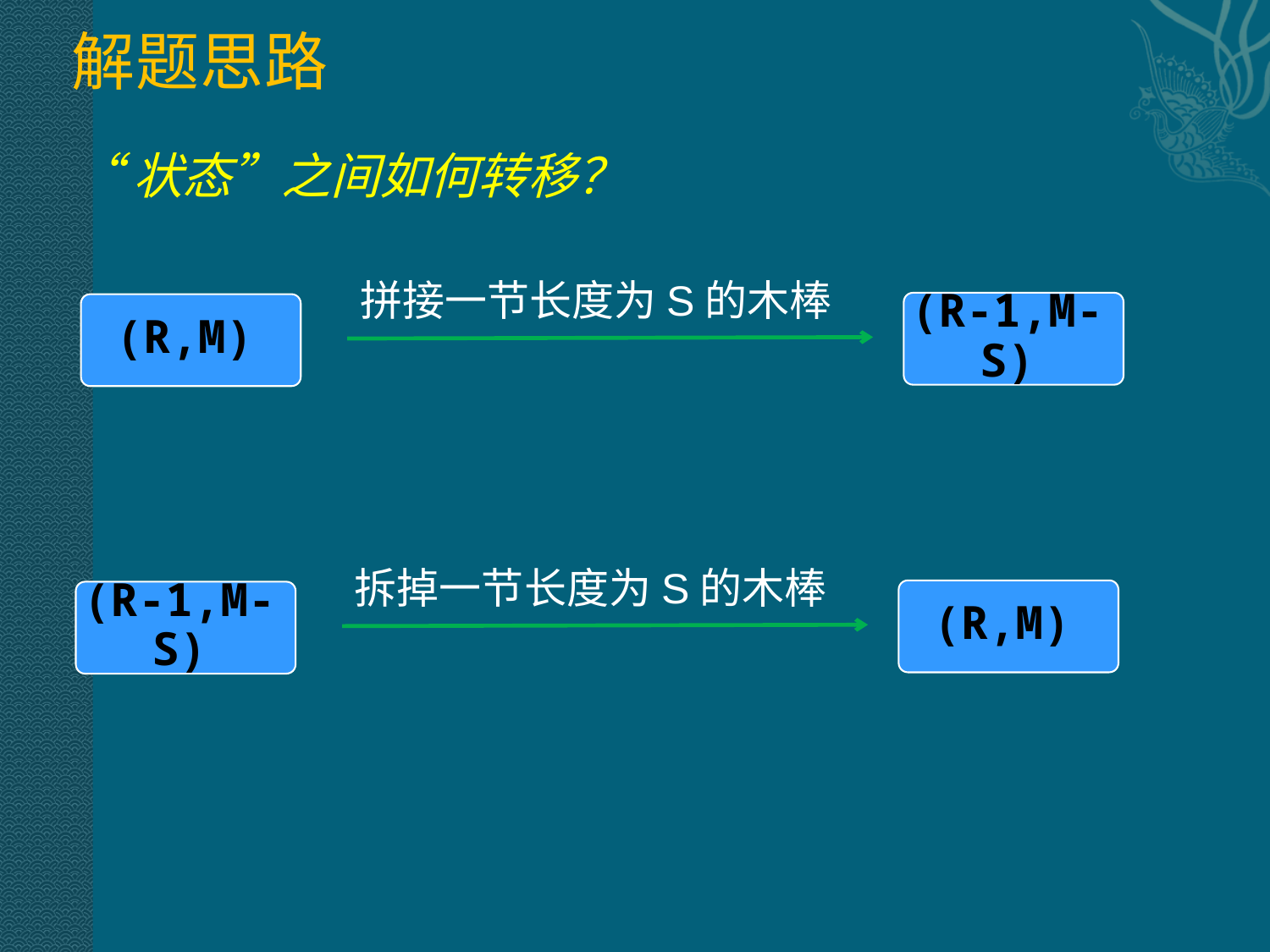

# 解题思路
“状态”之间如何转移？

拼接一节长度为S的木棒
(R-1,M-S)

(R,M)

拆掉一节长度为S的木棒
(R,M)

(R-1,M-S)